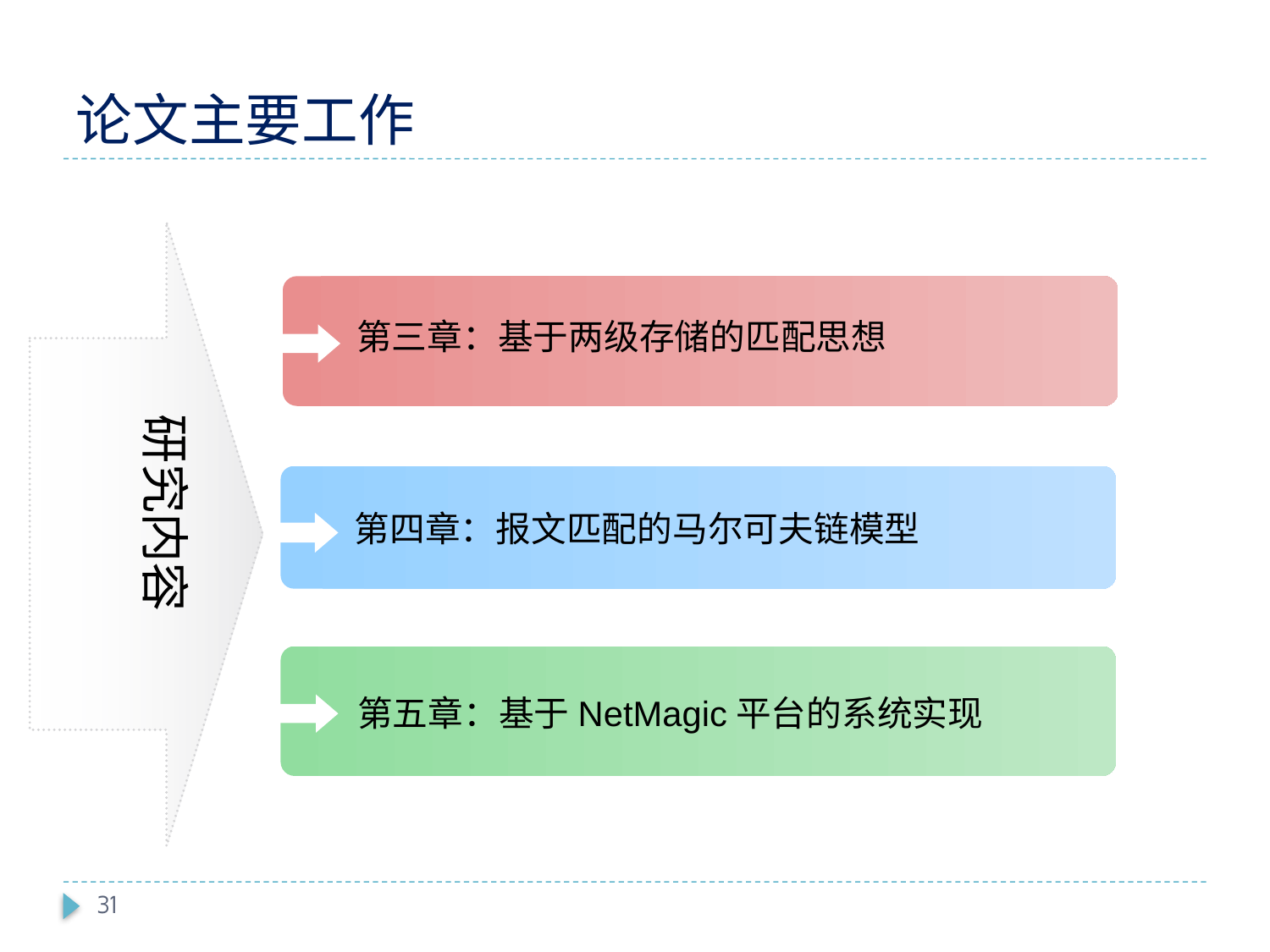

# 论文主要工作

 研究内容

第三章：基于两级存储的匹配思想

平台介绍

系统实现

性能分析

第四章：报文匹配的马尔可夫链模型

第五章：基于NetMagic平台的系统实现
31